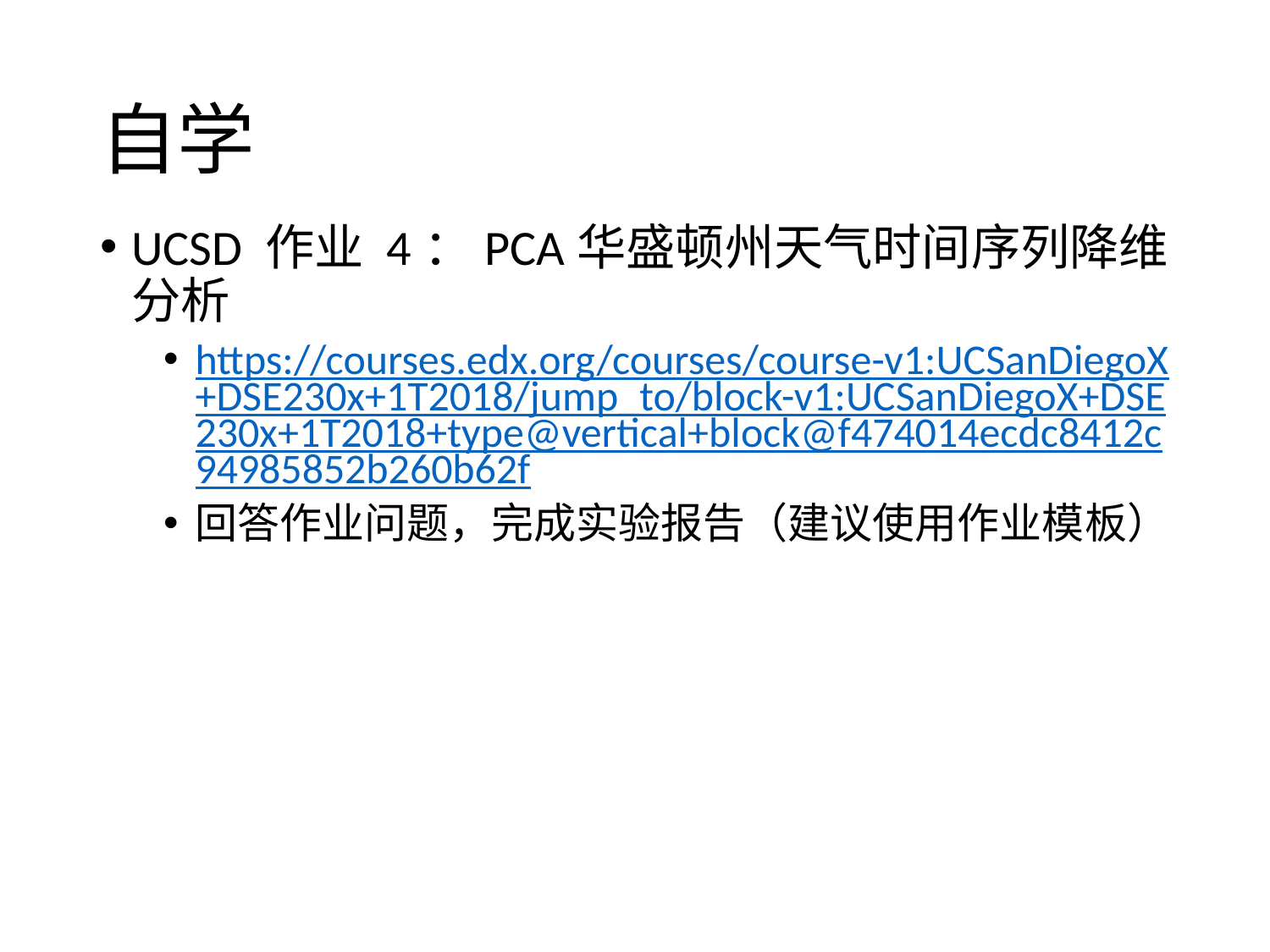

# 自学
UCSD 作业 4：PCA华盛顿州天气时间序列降维分析
https://courses.edx.org/courses/course-v1:UCSanDiegoX+DSE230x+1T2018/jump_to/block-v1:UCSanDiegoX+DSE230x+1T2018+type@vertical+block@f474014ecdc8412c94985852b260b62f
回答作业问题，完成实验报告（建议使用作业模板）